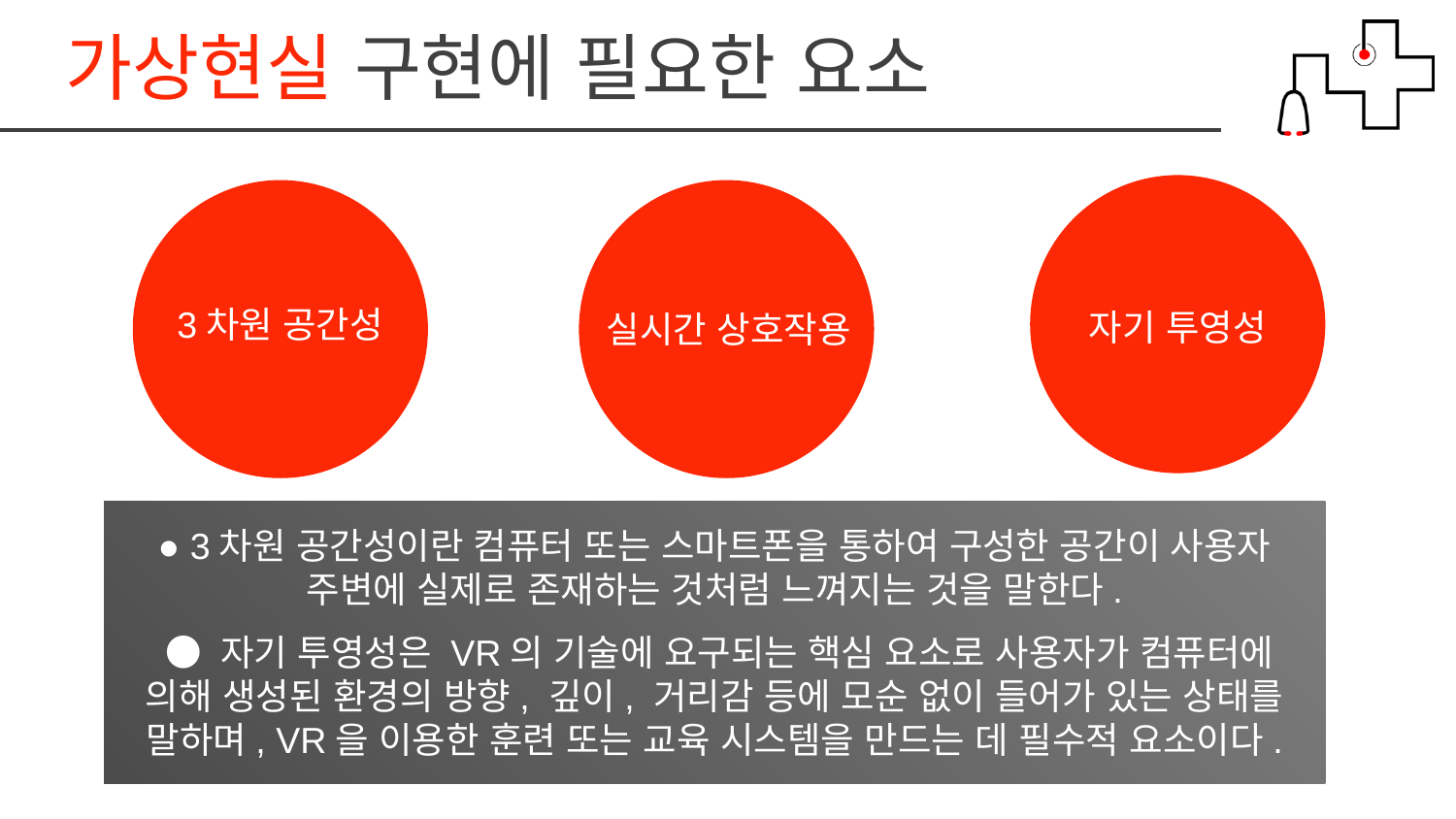

가상현실 구현에 필요한 요소

### Chart

| Category |
|---|
3차원 공간성
자기 투영성
실시간 상호작용
● 3차원 공간성이란 컴퓨터 또는 스마트폰을 통하여 구성한 공간이 사용자 주변에 실제로 존재하는 것처럼 느껴지는 것을 말한다.

 ● 자기 투영성은 VR의 기술에 요구되는 핵심 요소로 사용자가 컴퓨터에 의해 생성된 환경의 방향, 깊이, 거리감 등에 모순 없이 들어가 있는 상태를 말하며, VR을 이용한 훈련 또는 교육 시스템을 만드는 데 필수적 요소이다.
Your Text  Here
You can simply impress your audience and add a unique zing.